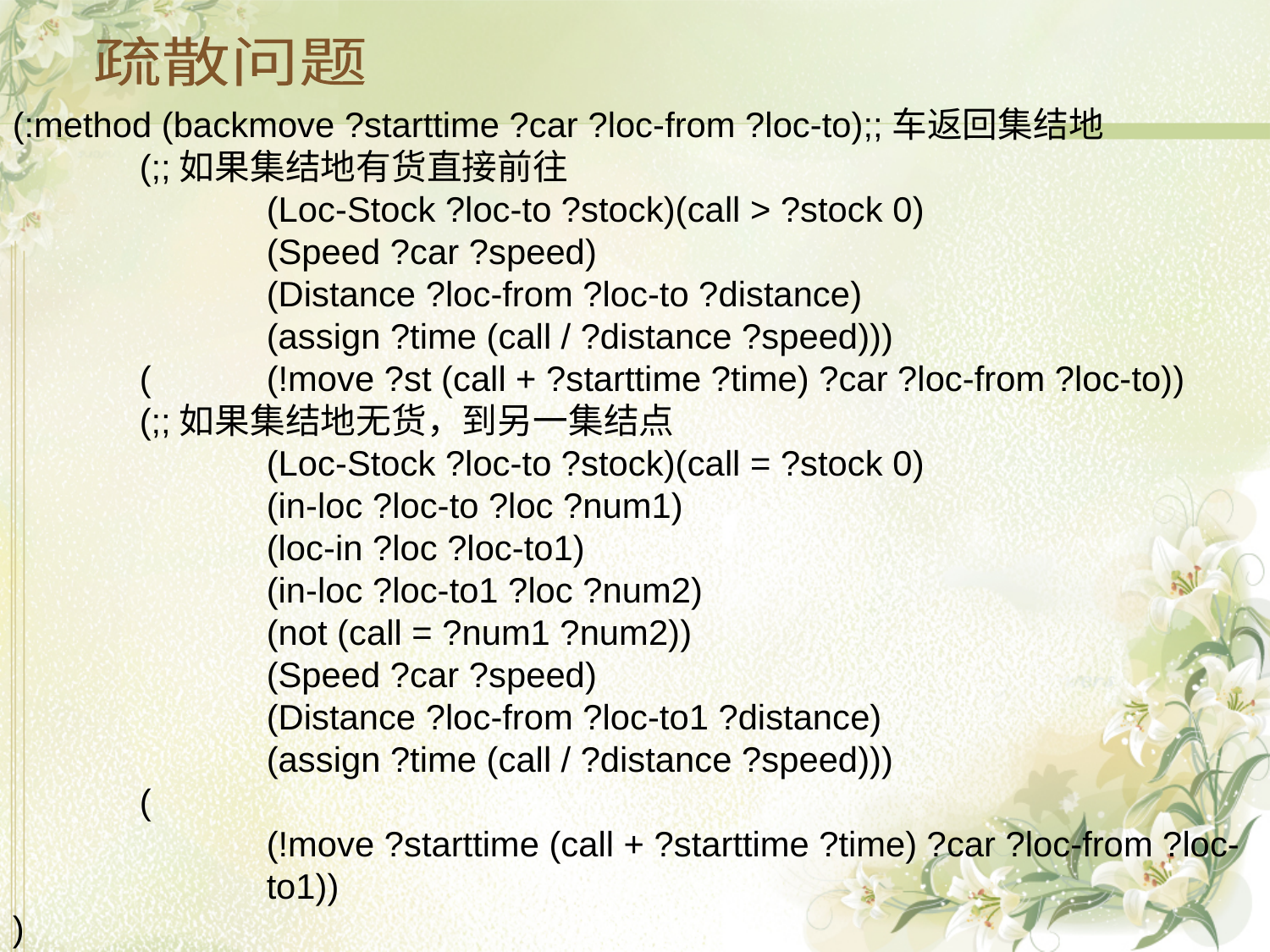

疏散问题
(:method (backmove ?starttime ?car ?loc-from ?loc-to);;车返回集结地
	(;;如果集结地有货直接前往
		(Loc-Stock ?loc-to ?stock)(call > ?stock 0)
  		(Speed ?car ?speed)
   		(Distance ?loc-from ?loc-to ?distance)
   		(assign ?time (call / ?distance ?speed)))
  	(	(!move ?st (call + ?starttime ?time) ?car ?loc-from ?loc-to))
  	(;;如果集结地无货，到另一集结点
		(Loc-Stock ?loc-to ?stock)(call = ?stock 0)
		(in-loc ?loc-to ?loc ?num1)
   		(loc-in ?loc ?loc-to1)
   		(in-loc ?loc-to1 ?loc ?num2)
   		(not (call = ?num1 ?num2))
  		(Speed ?car ?speed)
   		(Distance ?loc-from ?loc-to1 ?distance)
   		(assign ?time (call / ?distance ?speed)))
  	(
  		(!move ?starttime (call + ?starttime ?time) ?car ?loc-from ?loc-               		to1))
)